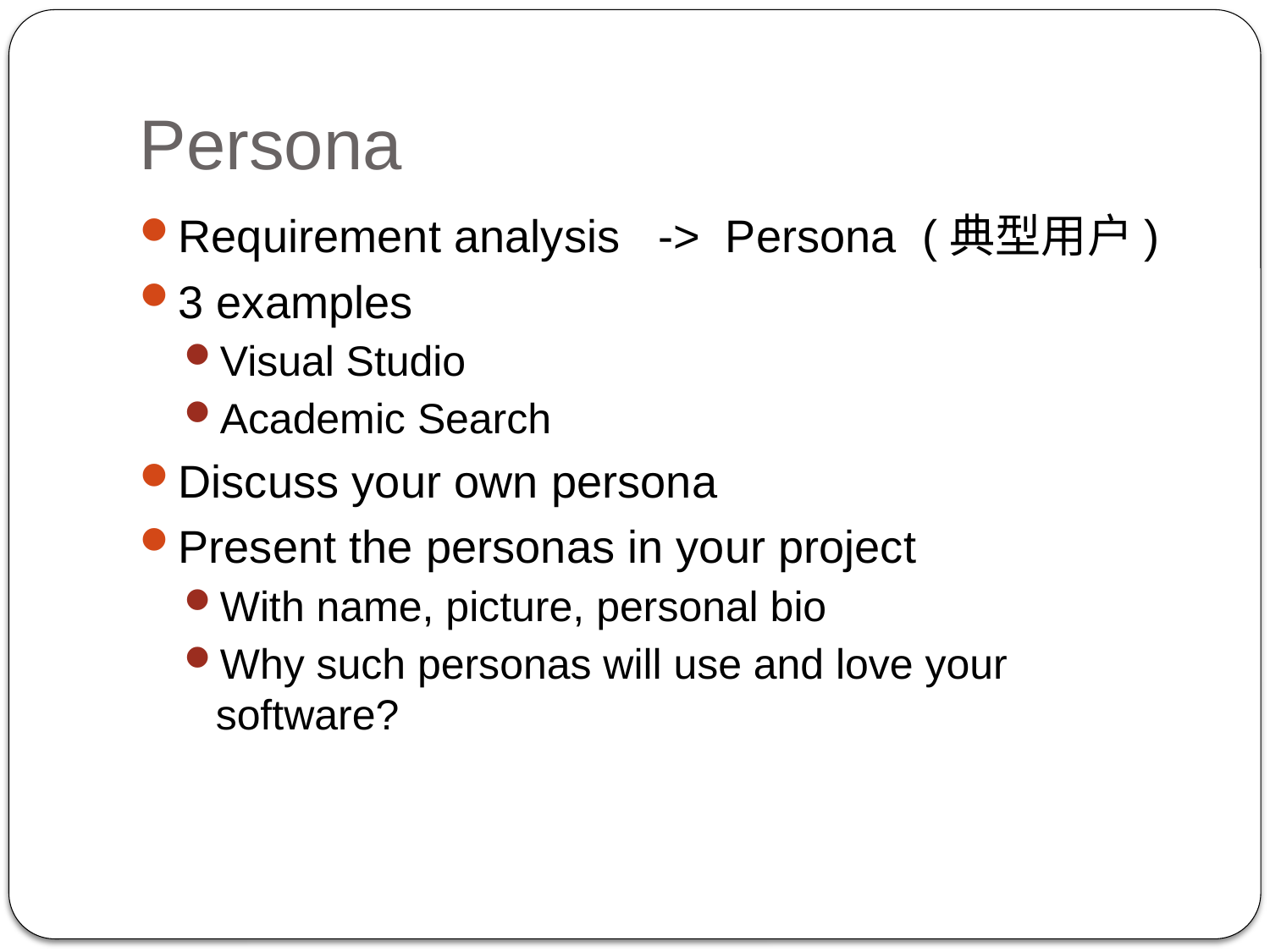

# Persona
Requirement analysis   ->  Persona  (典型用户)
3 examples
Visual Studio
Academic Search
Discuss your own persona
Present the personas in your project
With name, picture, personal bio
Why such personas will use and love your software?